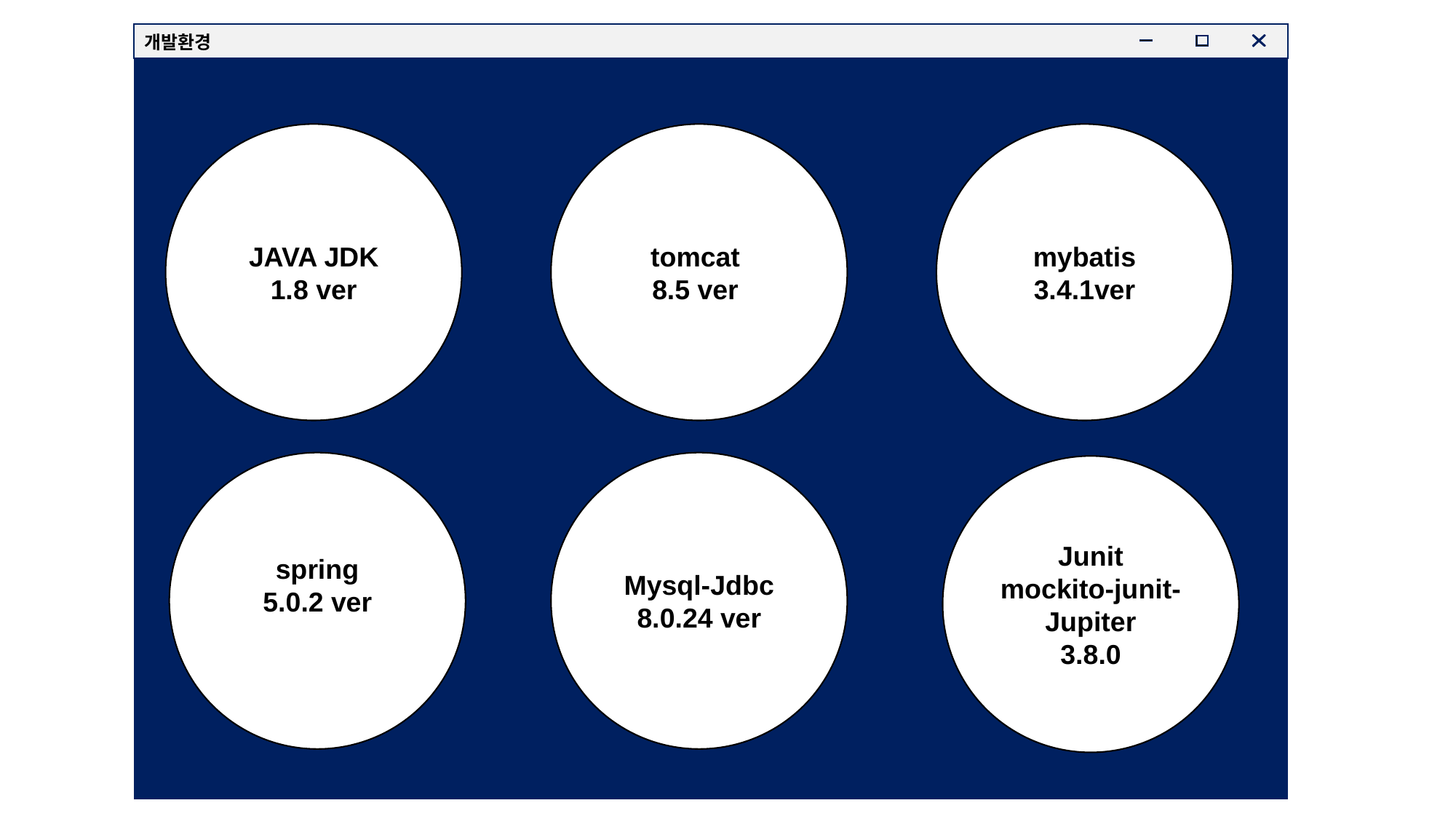

개발환경

mybatis 3.4.1ver
tomcat
8.5 ver
JAVA JDK
1.8 ver
spring
5.0.2 ver
Mysql-Jdbc 8.0.24 ver
Junit
mockito-junit-Jupiter
3.8.0